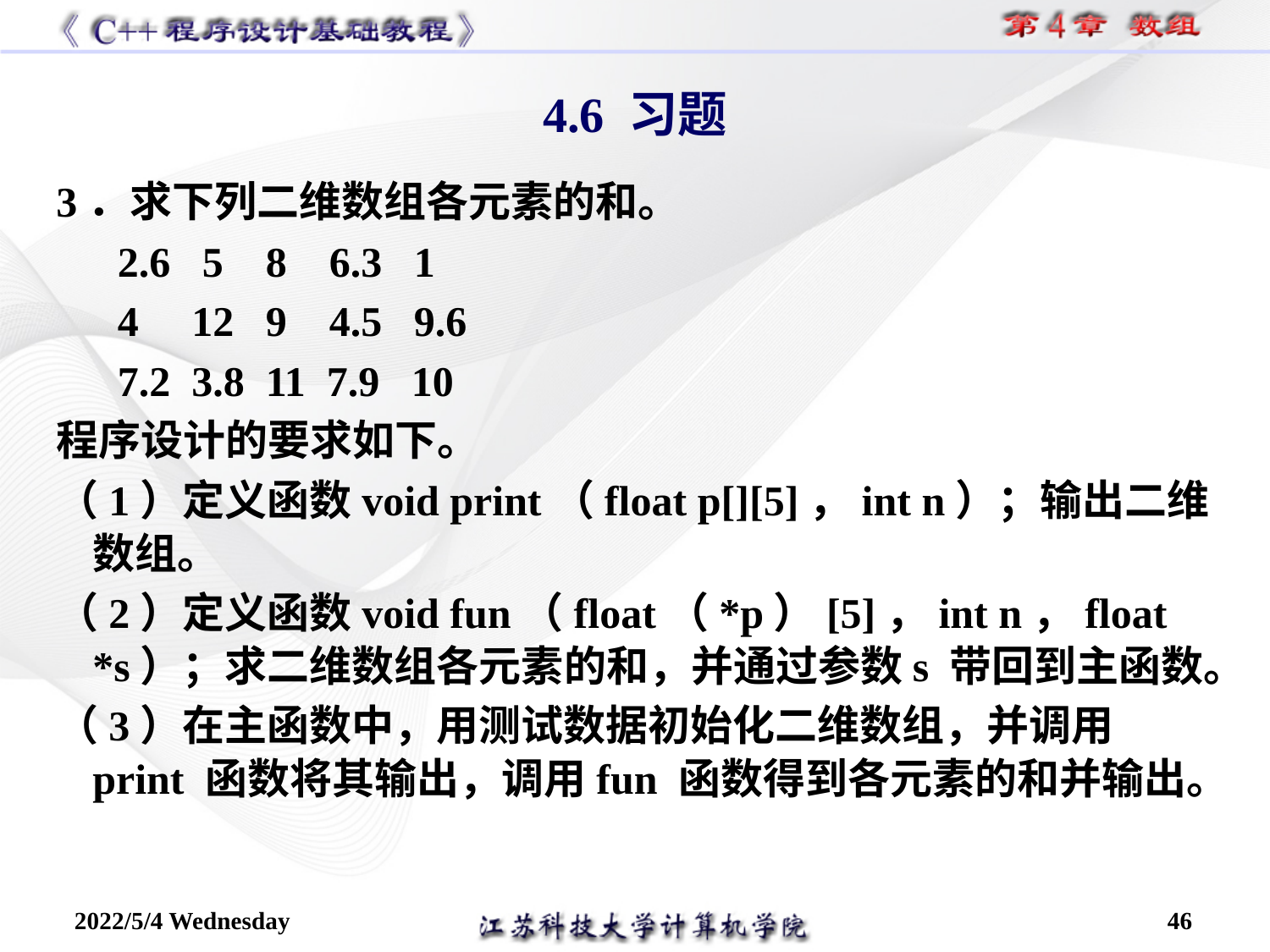

4.6 习题
3．求下列二维数组各元素的和。
2.6   5    8    6.3   1
4     12   9    4.5   9.6
7.2  3.8  11  7.9   10
程序设计的要求如下。
（1）定义函数void print（float p[][5]，int n）；输出二维数组。
（2）定义函数void fun（float（*p）[5]，int n，float *s）；求二维数组各元素的和，并通过参数s 带回到主函数。
（3）在主函数中，用测试数据初始化二维数组，并调用print 函数将其输出，调用fun 函数得到各元素的和并输出。